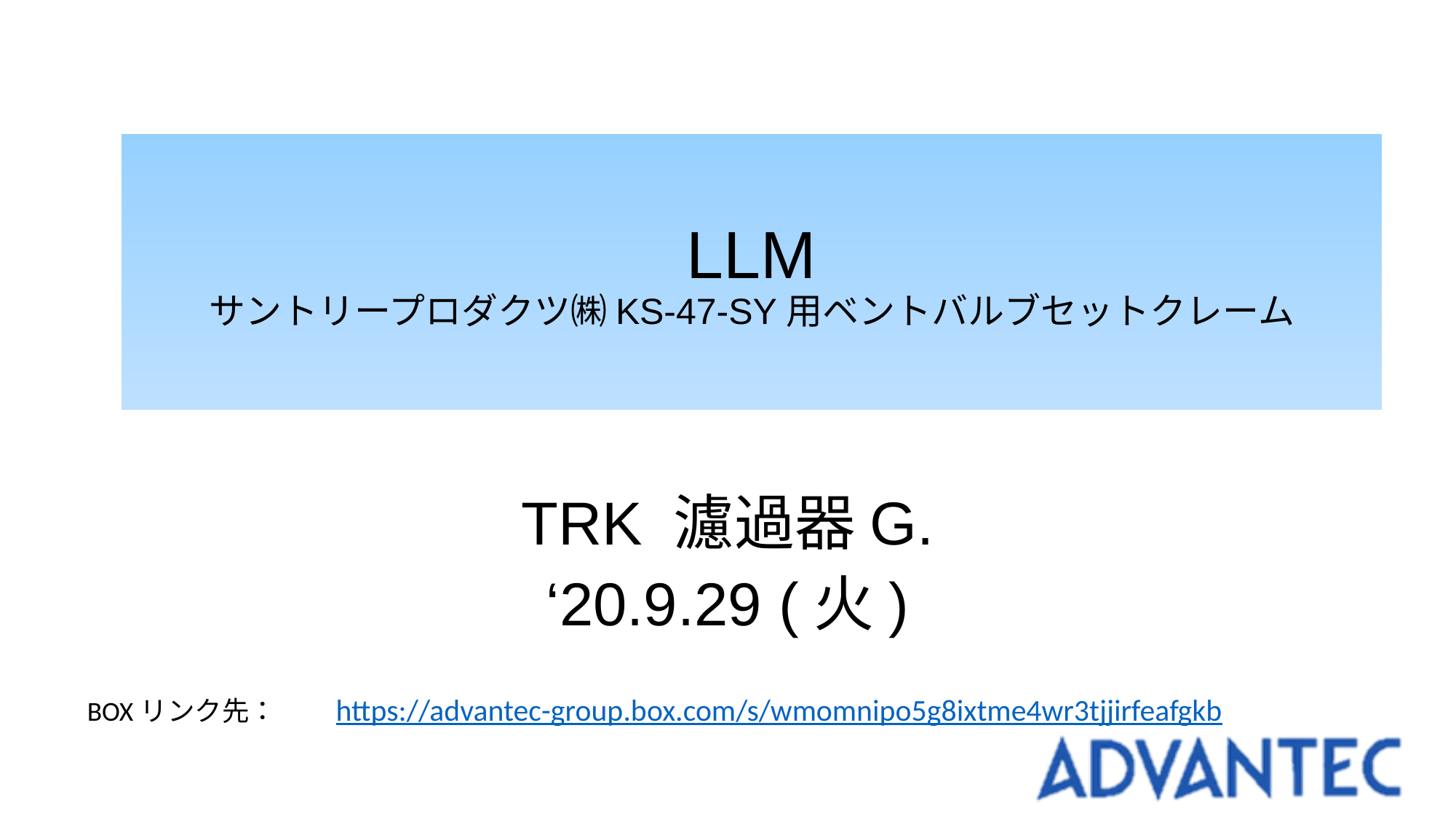

# LLM サントリープロダクツ㈱KS-47-SY用ベントバルブセットクレーム
TRK 濾過器G.
‘20.9.29 (火)
https://advantec-group.box.com/s/wmomnipo5g8ixtme4wr3tjjirfeafgkb
BOXリンク先：